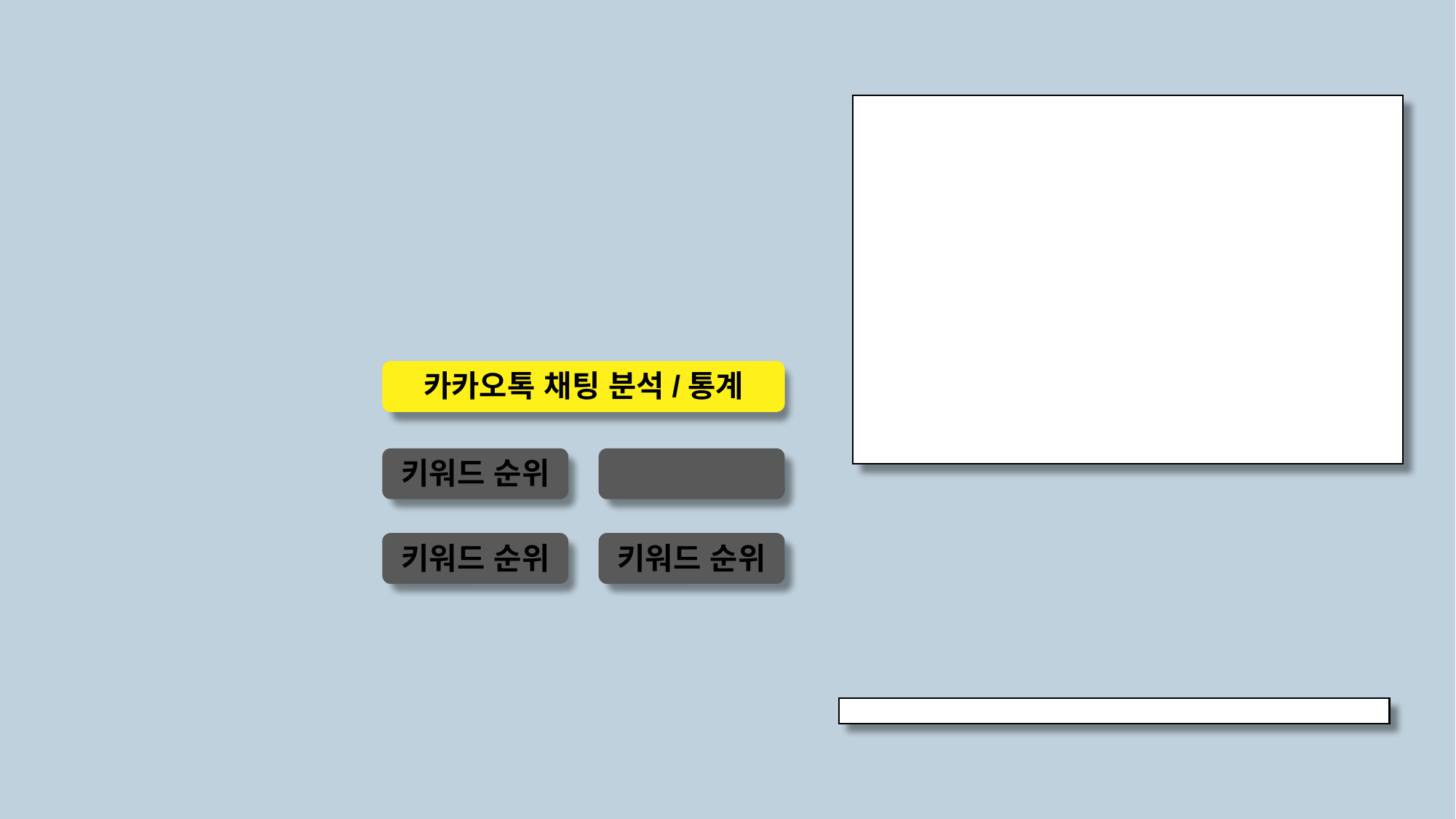

# 카카오톡 채팅 분석/통계

키워드 순위

키워드 순위
키워드 순위